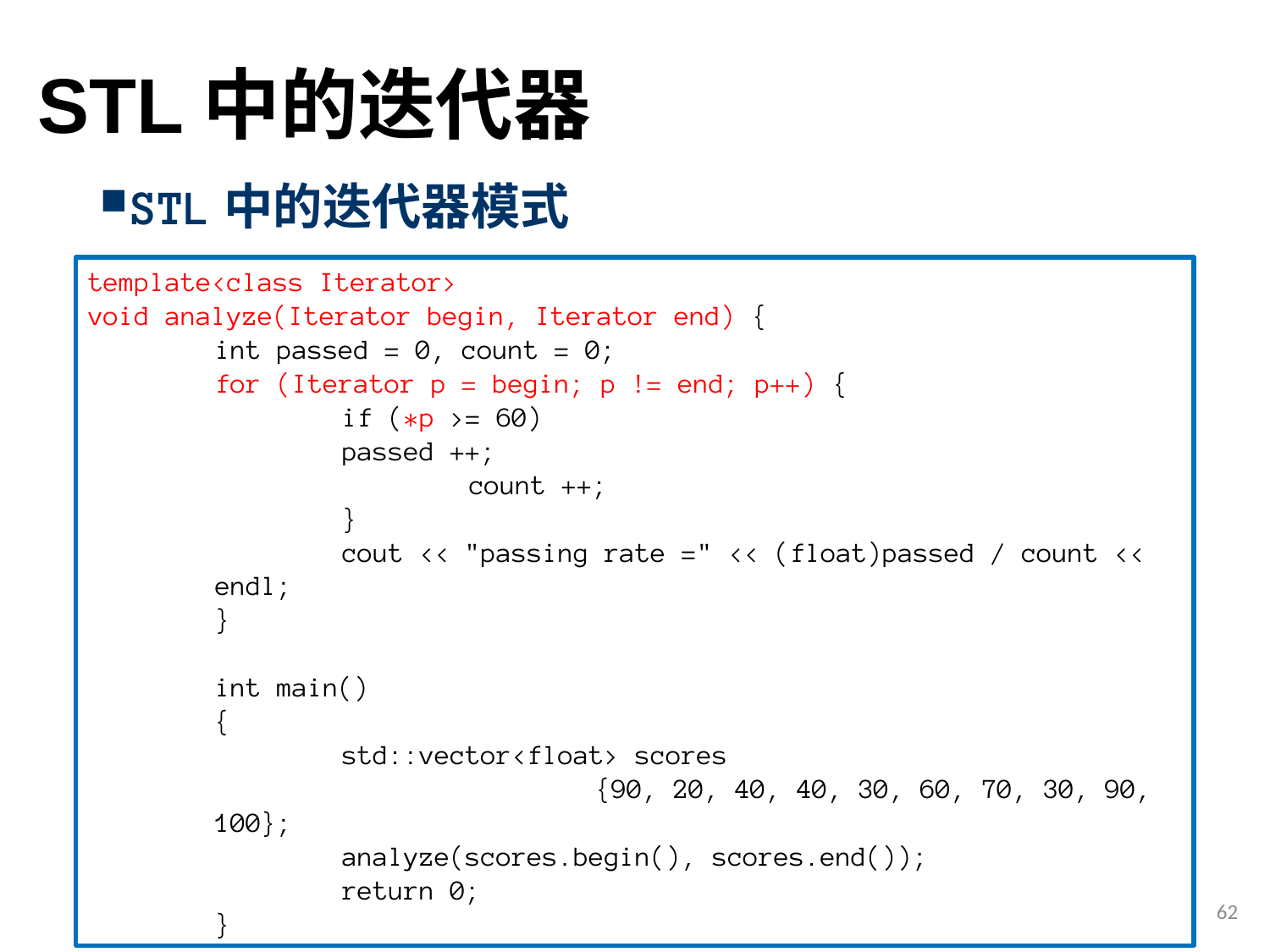

# STL中的迭代器
STL中的迭代器模式
template<class Iterator>
void analyze(Iterator begin, Iterator end) {
	int passed = 0, count = 0;
	for (Iterator p = begin; p != end; p++) {
		if (*p >= 60)
	passed ++;
		count ++;
	}
	cout << "passing rate =" << (float)passed / count << endl;
}

int main()
{
	std::vector<float> scores
			{90, 20, 40, 40, 30, 60, 70, 30, 90, 100};
	analyze(scores.begin(), scores.end());
	return 0;
}
62